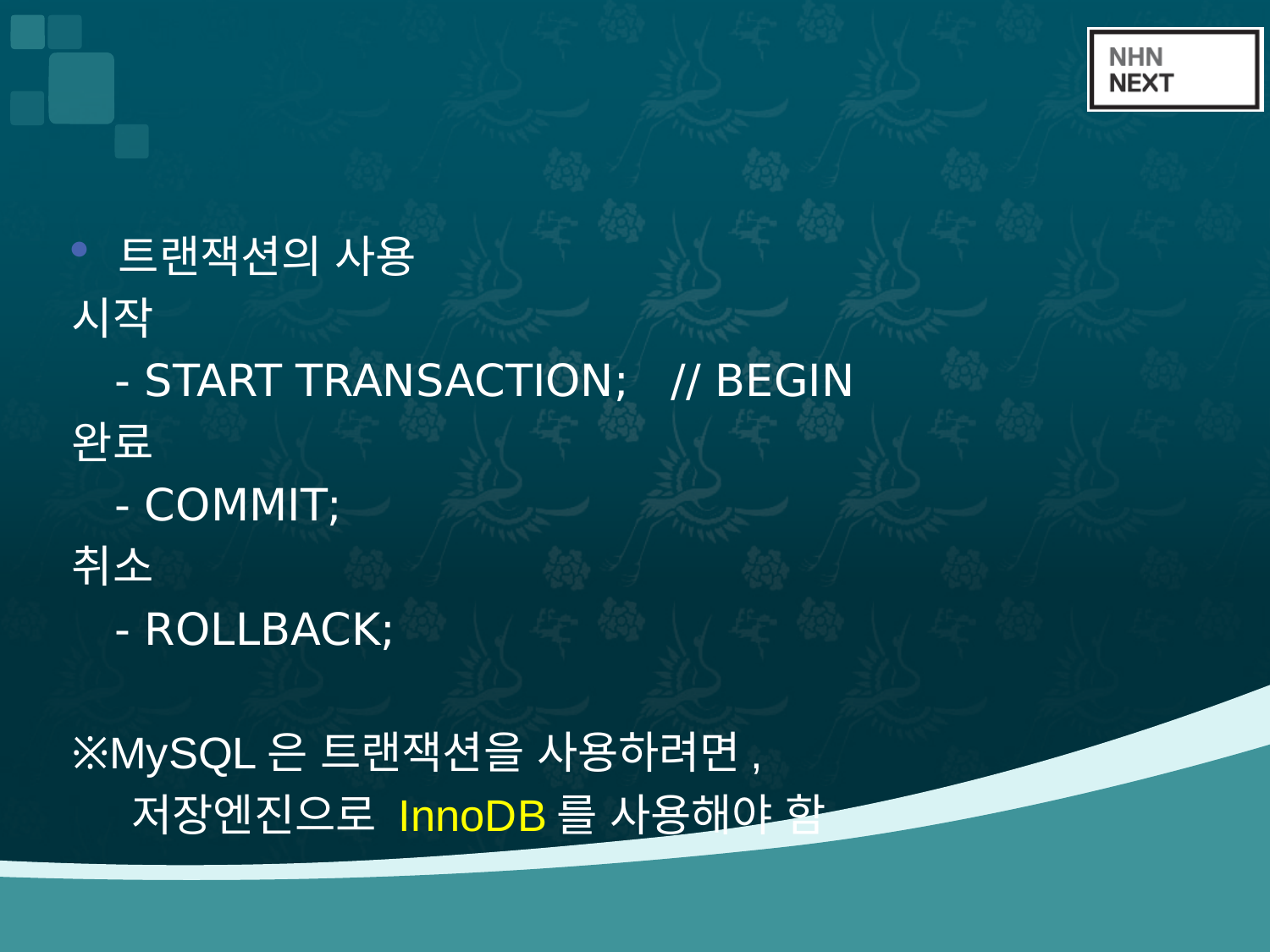

#
트랜잭션의 사용
시작
   - START TRANSACTION;   // BEGIN
완료
   - COMMIT;
취소
   - ROLLBACK;

※MySQL은 트랜잭션을 사용하려면,
    저장엔진으로 InnoDB를 사용해야 함